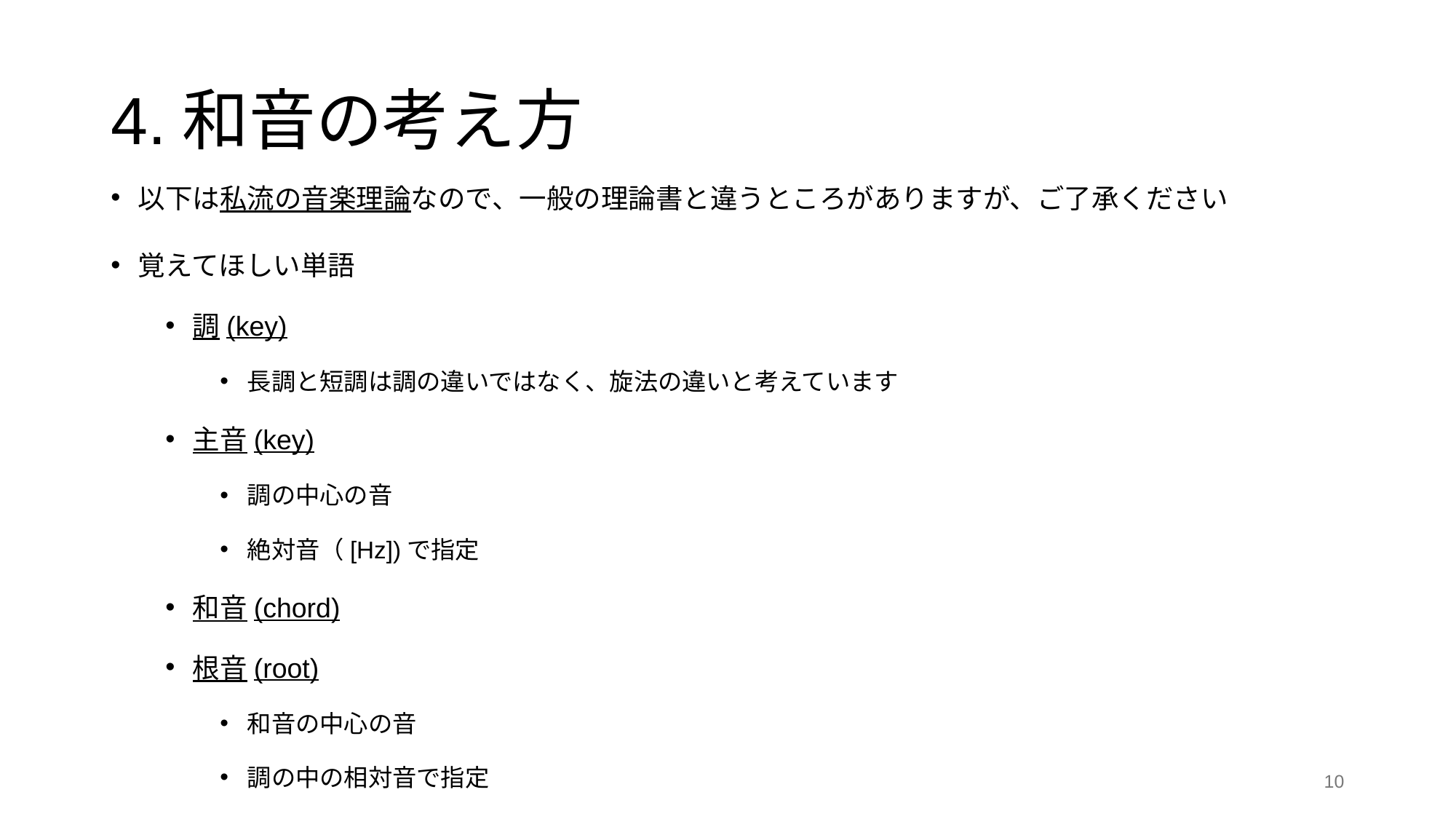

# 4.和音の考え方
以下は私流の音楽理論なので、一般の理論書と違うところがありますが、ご了承ください
覚えてほしい単語
調(key)
長調と短調は調の違いではなく、旋法の違いと考えています
主音(key)
調の中心の音
絶対音（[Hz])で指定
和音(chord)
根音(root)
和音の中心の音
調の中の相対音で指定
10